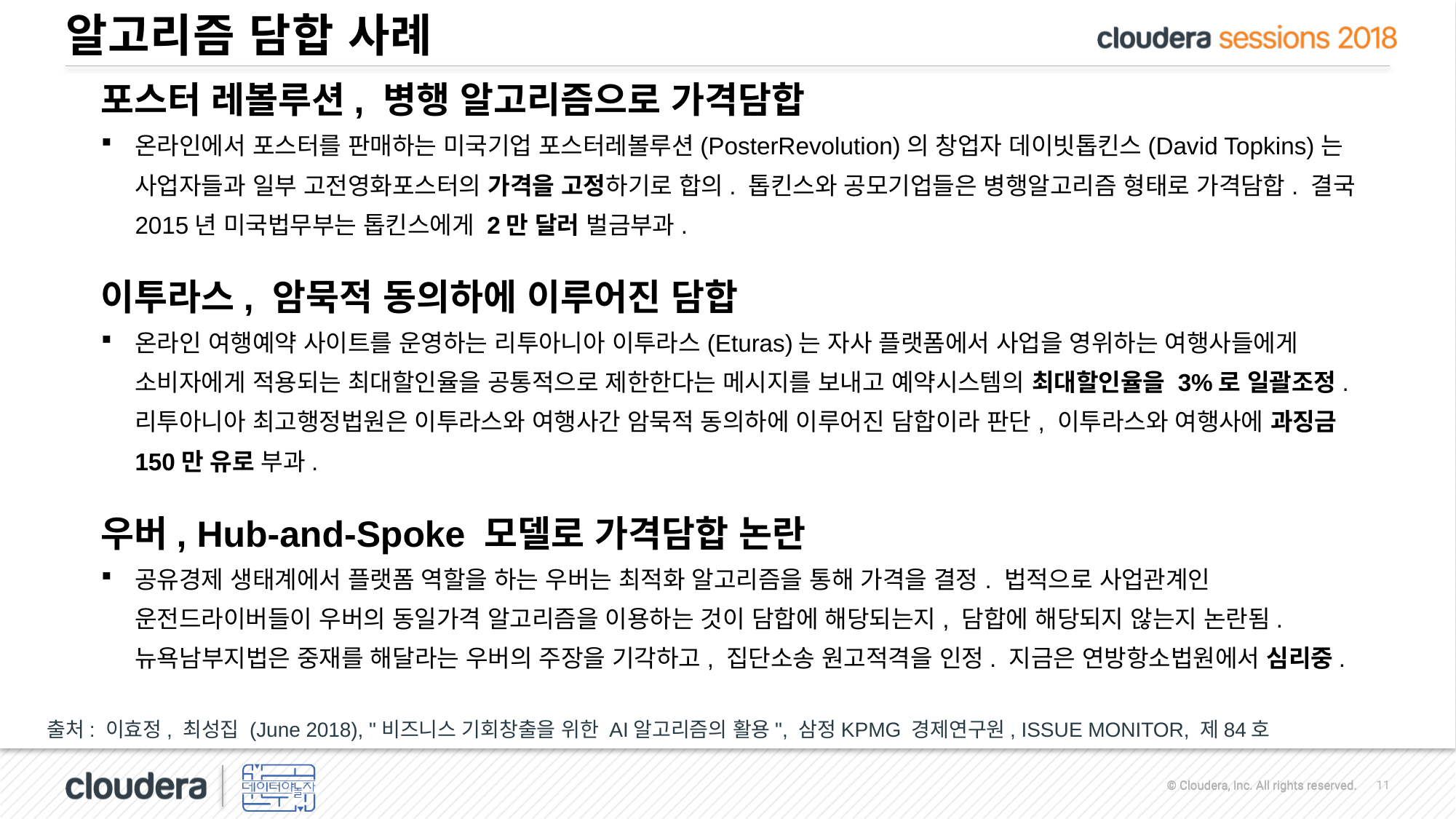

# 알고리즘 담합 사례
포스터 레볼루션, 병행 알고리즘으로 가격담합
온라인에서 포스터를 판매하는 미국기업 포스터레볼루션(PosterRevolution)의 창업자 데이빗톱킨스(David Topkins)는 사업자들과 일부 고전영화포스터의 가격을 고정하기로 합의. 톱킨스와 공모기업들은 병행알고리즘 형태로 가격담합. 결국 2015년 미국법무부는 톱킨스에게 2만 달러 벌금부과.

이투라스, 암묵적 동의하에 이루어진 담합
온라인 여행예약 사이트를 운영하는 리투아니아 이투라스(Eturas)는 자사 플랫폼에서 사업을 영위하는 여행사들에게 소비자에게 적용되는 최대할인율을 공통적으로 제한한다는 메시지를 보내고 예약시스템의 최대할인율을 3%로 일괄조정. 리투아니아 최고행정법원은 이투라스와 여행사간 암묵적 동의하에 이루어진 담합이라 판단, 이투라스와 여행사에 과징금 150만 유로 부과.

우버, Hub-and-Spoke 모델로 가격담합 논란
공유경제 생태계에서 플랫폼 역할을 하는 우버는 최적화 알고리즘을 통해 가격을 결정. 법적으로 사업관계인 운전드라이버들이 우버의 동일가격 알고리즘을 이용하는 것이 담합에 해당되는지, 담합에 해당되지 않는지 논란됨. 뉴욕남부지법은 중재를 해달라는 우버의 주장을 기각하고, 집단소송 원고적격을 인정. 지금은 연방항소법원에서 심리중.
출처: 이효정, 최성집 (June 2018), "비즈니스 기회창출을 위한 AI알고리즘의 활용", 삼정KPMG 경제연구원, ISSUE MONITOR, 제84호